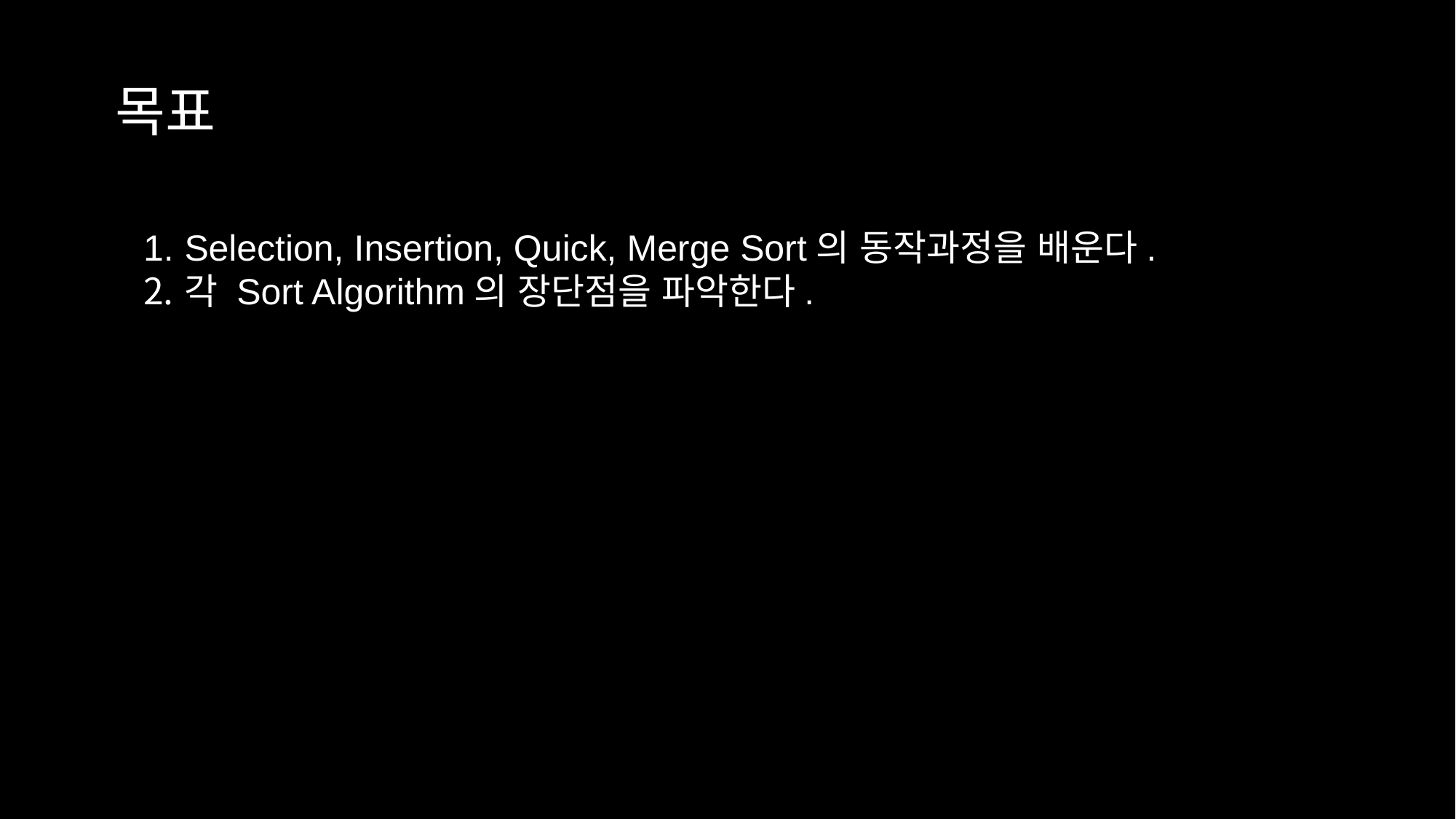

목표
Selection, Insertion, Quick, Merge Sort의 동작과정을 배운다.
각 Sort Algorithm의 장단점을 파악한다.